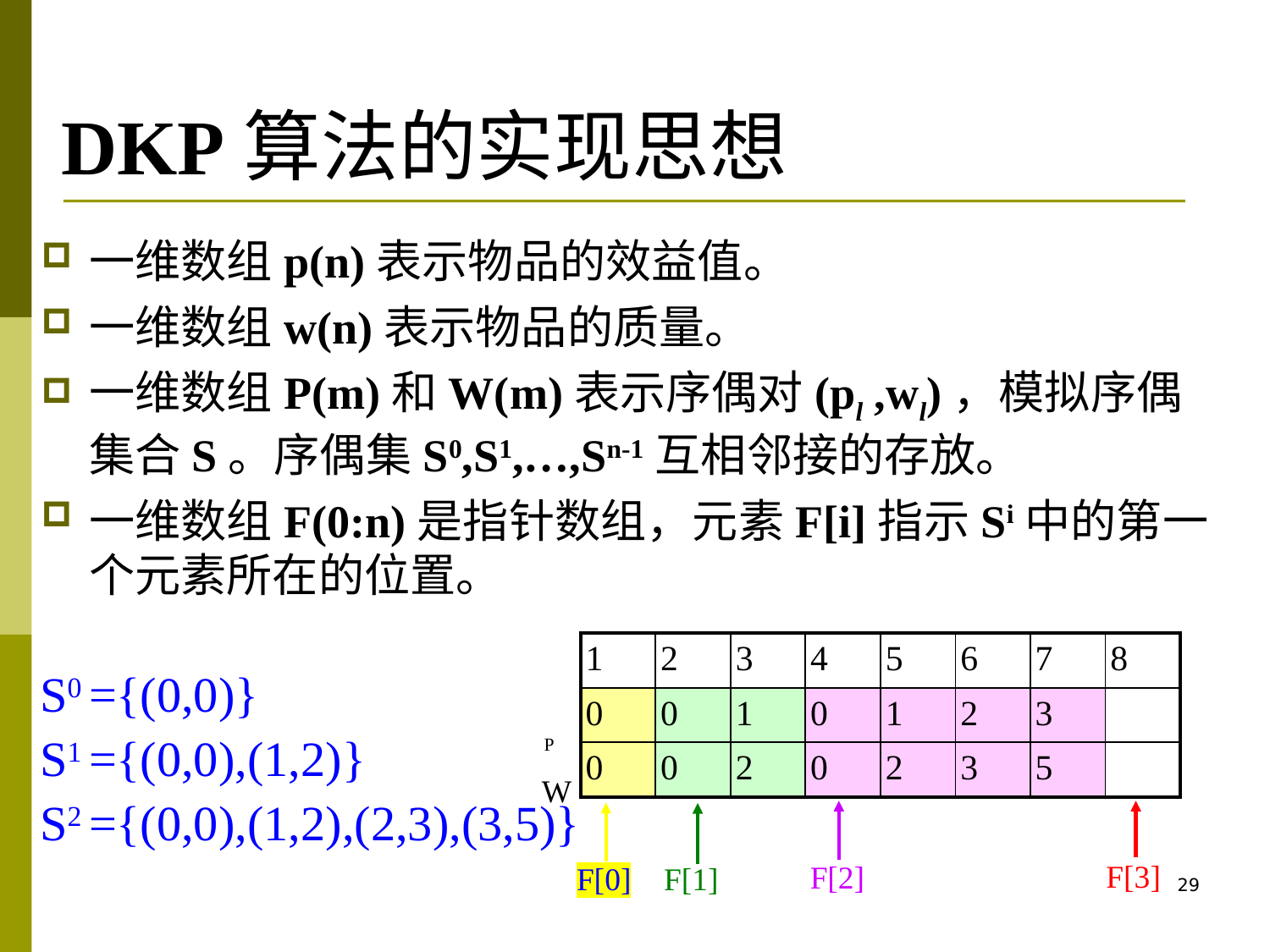

# DKP算法的实现思想
一维数组p(n)表示物品的效益值。
一维数组w(n)表示物品的质量。
一维数组P(m)和W(m)表示序偶对(pl ,wl)，模拟序偶集合S。序偶集S0,S1,…,Sn-1互相邻接的存放。
一维数组F(0:n)是指针数组，元素F[i]指示Si中的第一个元素所在的位置。
| 1 | 2 | 3 | 4 | 5 | 6 | 7 | 8 |
| --- | --- | --- | --- | --- | --- | --- | --- |
| 0 | 0 | 1 | 0 | 1 | 2 | 3 |  |
| 0 | 0 | 2 | 0 | 2 | 3 | 5 |  |
S0 ={(0,0)}
S1 ={(0,0),(1,2)}
S2 ={(0,0),(1,2),(2,3),(3,5)}
 P
 W

F[3]

F[2]

F[0]

F[1]
29